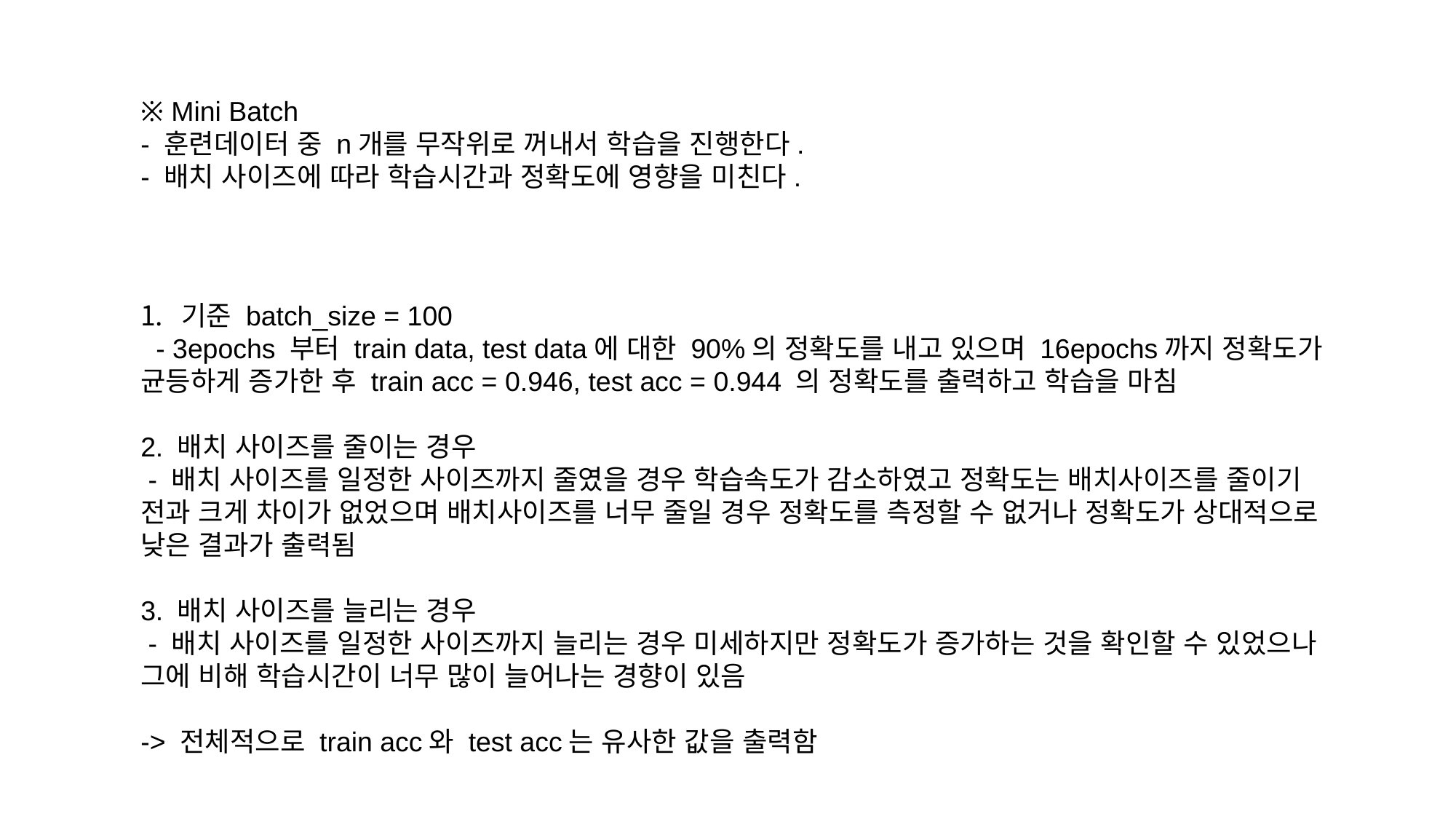

※ Mini Batch
- 훈련데이터 중 n개를 무작위로 꺼내서 학습을 진행한다.
- 배치 사이즈에 따라 학습시간과 정확도에 영향을 미친다.
기준 batch_size = 100
  - 3epochs 부터 train data, test data에 대한 90%의 정확도를 내고 있으며 16epochs까지 정확도가 균등하게 증가한 후 train acc = 0.946, test acc = 0.944 의 정확도를 출력하고 학습을 마침

2. 배치 사이즈를 줄이는 경우
 - 배치 사이즈를 일정한 사이즈까지 줄였을 경우 학습속도가 감소하였고 정확도는 배치사이즈를 줄이기 전과 크게 차이가 없었으며 배치사이즈를 너무 줄일 경우 정확도를 측정할 수 없거나 정확도가 상대적으로 낮은 결과가 출력됨

3. 배치 사이즈를 늘리는 경우
 - 배치 사이즈를 일정한 사이즈까지 늘리는 경우 미세하지만 정확도가 증가하는 것을 확인할 수 있었으나 그에 비해 학습시간이 너무 많이 늘어나는 경향이 있음

-> 전체적으로 train acc와 test acc는 유사한 값을 출력함